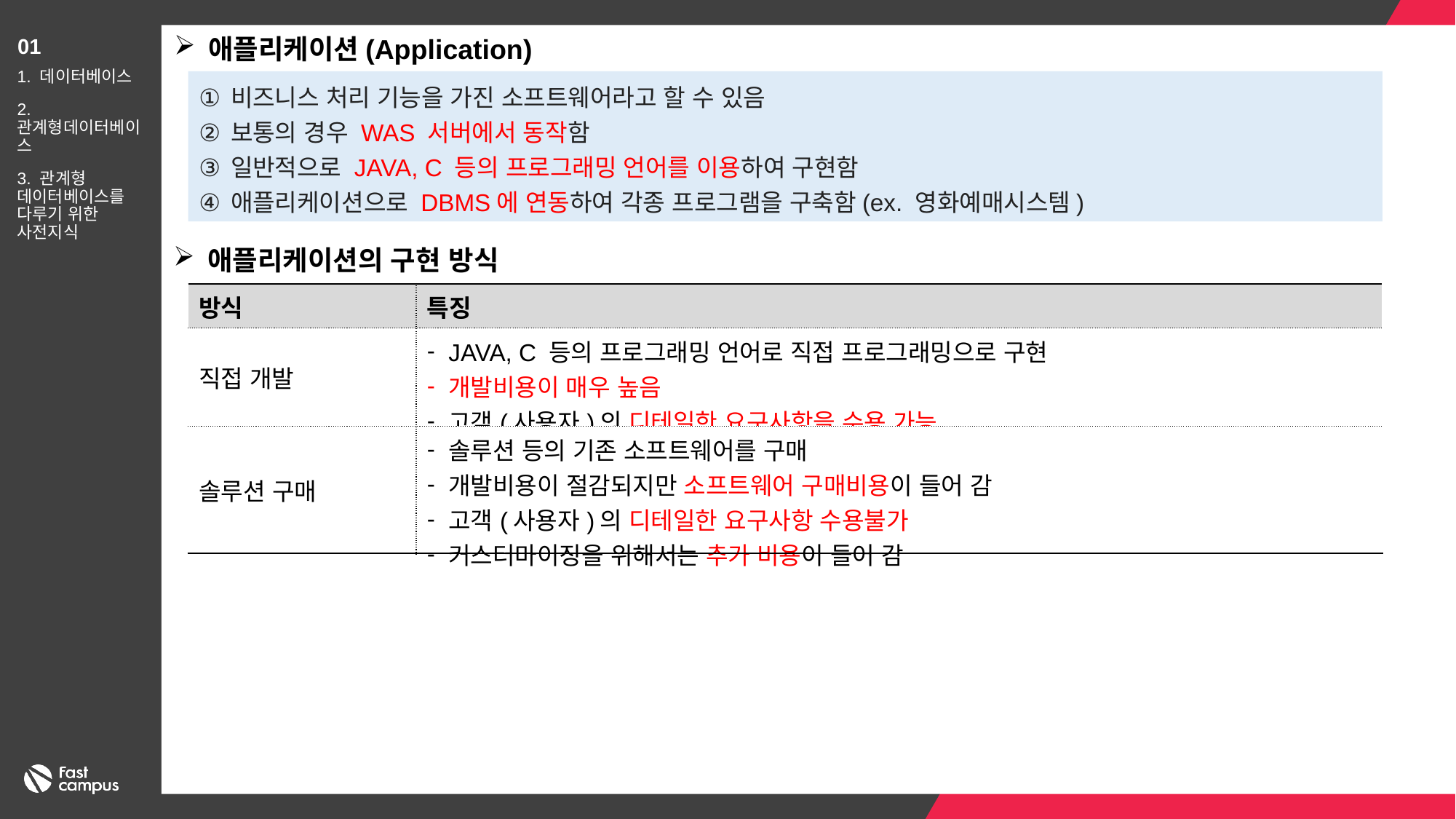

애플리케이션(Application)
01
1. 데이터베이스
2. 관계형데이터베이스
3. 관계형 데이터베이스를  다루기 위한 사전지식

비즈니스 처리 기능을 가진 소프트웨어라고 할 수 있음
보통의 경우 WAS 서버에서 동작함
일반적으로 JAVA, C 등의 프로그래밍 언어를 이용하여 구현함
애플리케이션으로 DBMS에 연동하여 각종 프로그램을 구축함(ex. 영화예매시스템)
애플리케이션의 구현 방식
| 방식 | 특징 |
| --- | --- |
| 직접 개발 | JAVA, C 등의 프로그래밍 언어로 직접 프로그래밍으로 구현 개발비용이 매우 높음 고객(사용자)의 디테일한 요구사항을 수용 가능 |
| 솔루션 구매 | 솔루션 등의 기존 소프트웨어를 구매 개발비용이 절감되지만 소프트웨어 구매비용이 들어 감 고객(사용자)의 디테일한 요구사항 수용불가 커스터마이징을 위해서는 추가 비용이 들어 감 |